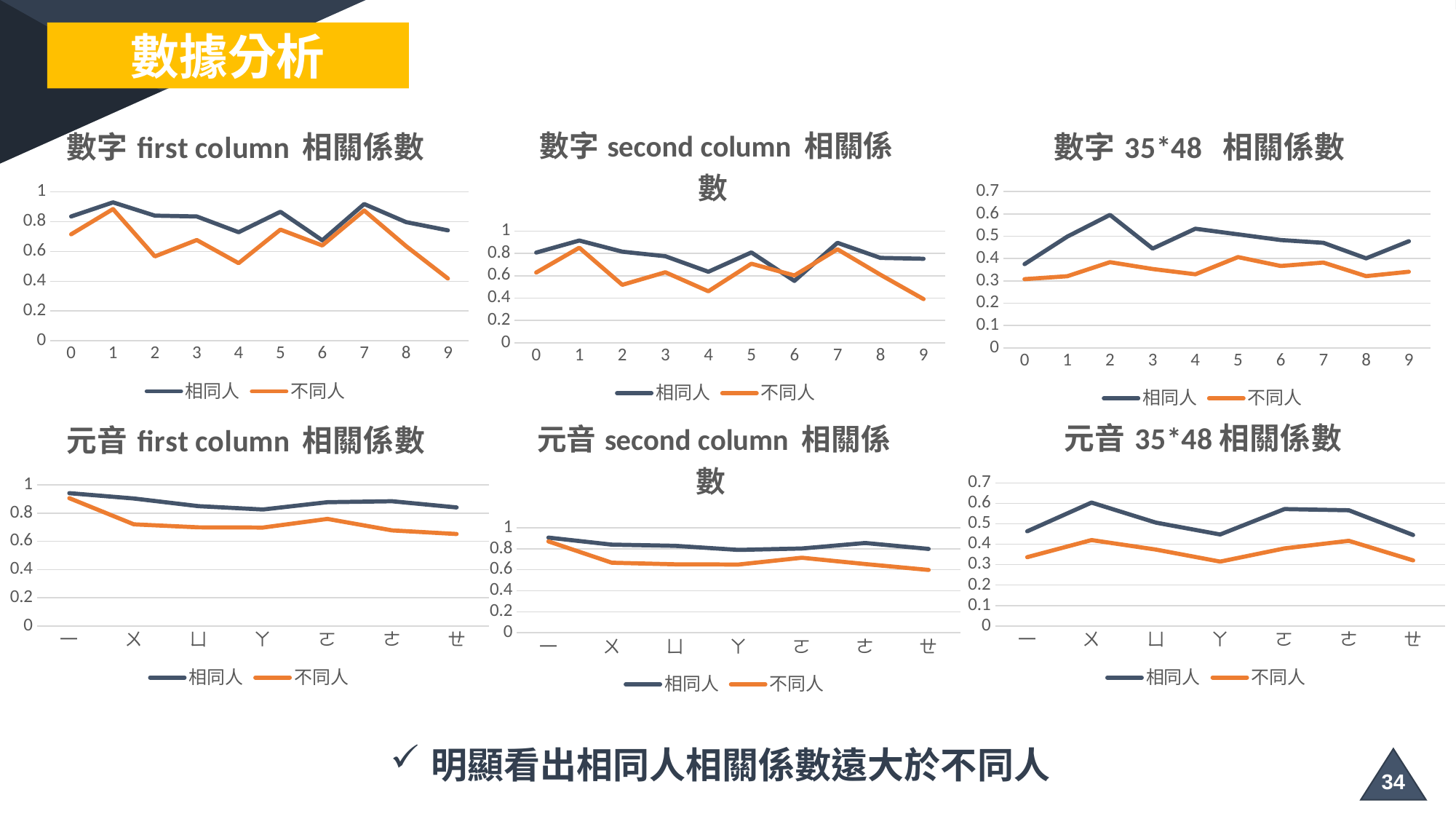

數據分析

### Chart: 數字35*48  相關係數

| Category | 相同人 | 不同人 |
|---|---|---|
| 0 | 0.37480000000000013 | 0.3074512820512821 |
| 1 | 0.49820000000000014 | 0.3207064102564104 |
| 2 | 0.5957 | 0.3836756410256413 |
| 3 | 0.44472500000000004 | 0.352920512820513 |
| 4 | 0.5336 | 0.3293205128205131 |
| 5 | 0.508475 | 0.40638717948717956 |
| 6 | 0.48305000000000015 | 0.36651282051282075 |
| 7 | 0.4705000000000001 | 0.3819512820512822 |
| 8 | 0.4007 | 0.32094871794871815 |
| 9 | 0.47765 | 0.34058846153846173 |

### Chart: 數字first column 相關係數

| Category | 相同人 | 不同人 |
|---|---|---|
| 0 | 0.8347000000000002 | 0.7152054945054949 |
| 1 | 0.9295249999999997 | 0.8844945054945057 |
| 2 | 0.840375 | 0.5664934065934069 |
| 3 | 0.8347000000000002 | 0.6767494505494513 |
| 4 | 0.7292000000000003 | 0.5211901098901096 |
| 5 | 0.8662000000000003 | 0.7464450549450551 |
| 6 | 0.6746750000000007 | 0.6402461538461538 |
| 7 | 0.9182000000000001 | 0.8750439560439564 |
| 8 | 0.7968999999999999 | 0.6359505494505496 |
| 9 | 0.7415249999999999 | 0.41824175824175824 |

### Chart: 數字second column 相關係數

| Category | 相同人 | 不同人 |
|---|---|---|
| 0 | 0.8078000000000003 | 0.6287961538461538 |
| 1 | 0.9159 | 0.8516653846153849 |
| 2 | 0.8161 | 0.5185666666666663 |
| 3 | 0.7750000000000002 | 0.6311448717948722 |
| 4 | 0.6359000000000002 | 0.4607961538461538 |
| 5 | 0.8090999999999999 | 0.7078358974358979 |
| 6 | 0.5536250000000003 | 0.6027641025641028 |
| 7 | 0.89545 | 0.8375692307692305 |
| 8 | 0.7598250000000003 | 0.6087076923076927 |
| 9 | 0.7521750000000003 | 0.39067051282051296 |

### Chart: 元音35*48相關係數

| Category | 相同人 | 不同人 |
|---|---|---|
| 一 | 0.4631 | 0.3363888888888896 |
| ㄨ | 0.6036000000000006 | 0.420277777777778 |
| ㄩ | 0.5057 | 0.37368888888888946 |
| ㄚ | 0.44770000000000004 | 0.3147888888888894 |
| ㄛ | 0.5719000000000004 | 0.37931666666666713 |
| ㄜ | 0.5659000000000004 | 0.41680555555555576 |
| ㄝ | 0.4451 | 0.32061666666666716 |

### Chart: 元音first column 相關係數

| Category | 相同人 | 不同人 |
|---|---|---|
| 一 | 0.9412 | 0.9058166666666665 |
| ㄨ | 0.9032 | 0.7202500000000005 |
| ㄩ | 0.8492 | 0.6991333333333336 |
| ㄚ | 0.8254 | 0.6974666666666666 |
| ㄛ | 0.8772000000000004 | 0.7586666666666666 |
| ㄜ | 0.8839 | 0.6776055555555566 |
| ㄝ | 0.8401000000000004 | 0.6518000000000006 |

### Chart: 元音second column 相關係數

| Category | 相同人 | 不同人 |
|---|---|---|
| 一 | 0.9069 | 0.8709888888888893 |
| ㄨ | 0.8402 | 0.6677388888888899 |
| ㄩ | 0.8288000000000004 | 0.6522888888888893 |
| ㄚ | 0.7896 | 0.6503833333333336 |
| ㄛ | 0.8035 | 0.715044444444445 |
| ㄜ | 0.8558000000000004 | 0.6547611111111117 |
| ㄝ | 0.799 | 0.5987222222222224 |
明顯看出相同人相關係數遠大於不同人

34